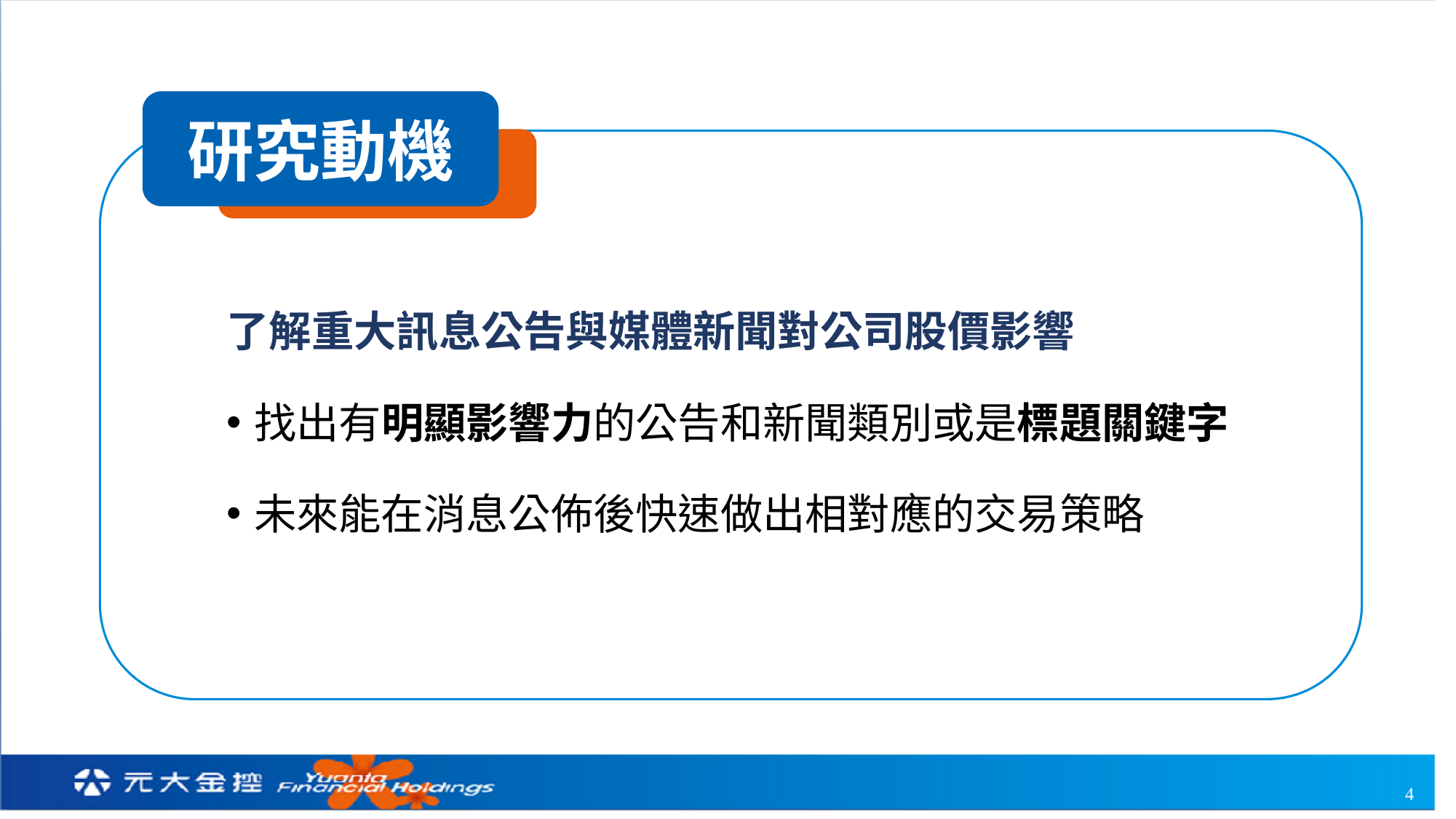

研究動機

了解重大訊息公告與媒體新聞對公司股價影響
找出有明顯影響力的公告和新聞類別或是標題關鍵字
未來能在消息公佈後快速做出相對應的交易策略
4